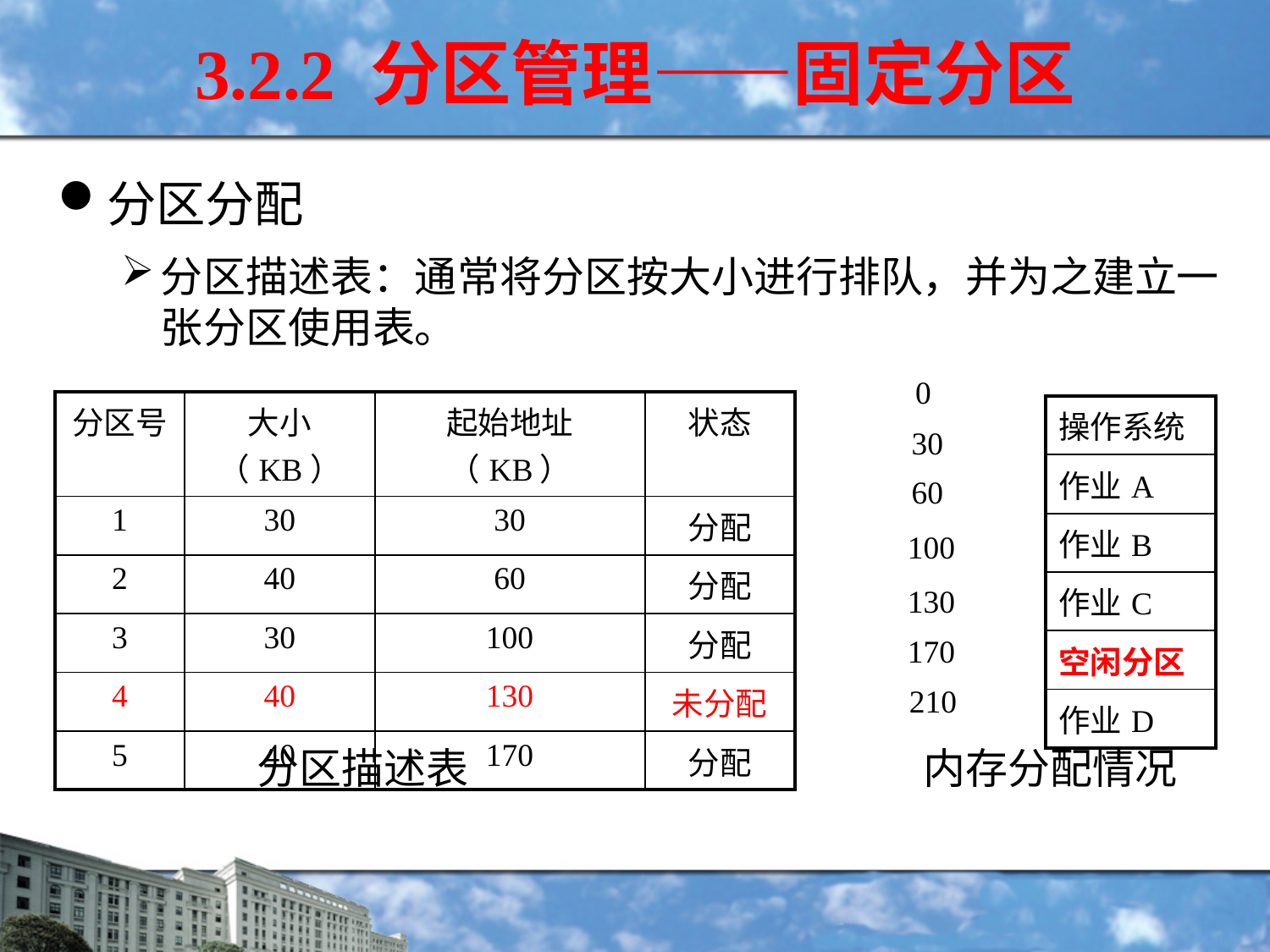

3.2.2 分区管理——固定分区
分区分配
分区描述表：通常将分区按大小进行排队，并为之建立一张分区使用表。
0
| 分区号 | 大小（KB） | 起始地址（KB） | 状态 |
| --- | --- | --- | --- |
| 1 | 30 | 30 | 分配 |
| 2 | 40 | 60 | 分配 |
| 3 | 30 | 100 | 分配 |
| 4 | 40 | 130 | 未分配 |
| 5 | 40 | 170 | 分配 |
| 操作系统 |
| --- |
| 作业A |
| 作业B |
| 作业C |
| 空闲分区 |
| 作业D |
30
60
100
130
170
210
分区描述表
内存分配情况